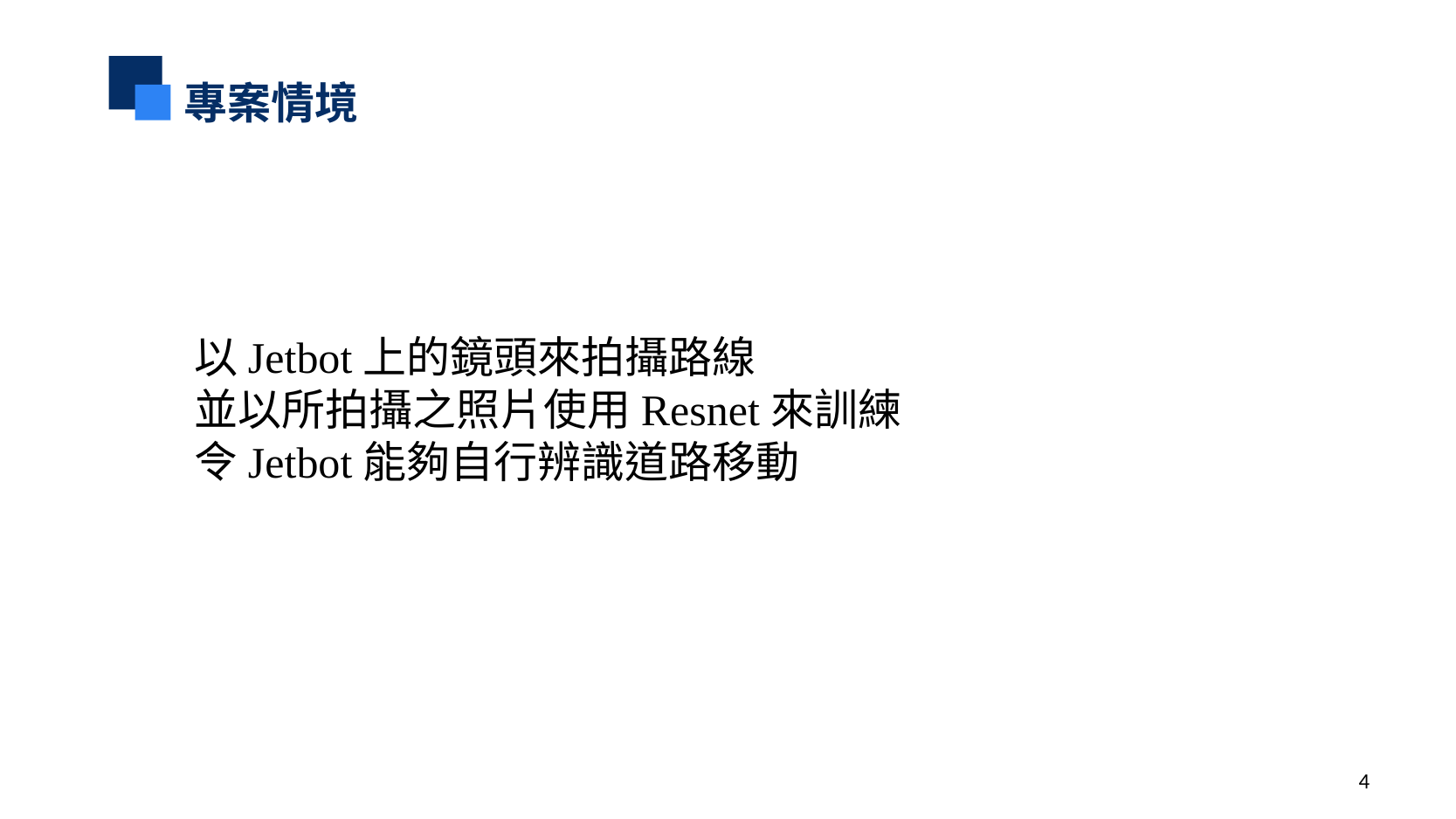

專案情境

以Jetbot上的鏡頭來拍攝路線
並以所拍攝之照片使用Resnet來訓練
令Jetbot能夠自行辨識道路移動
4